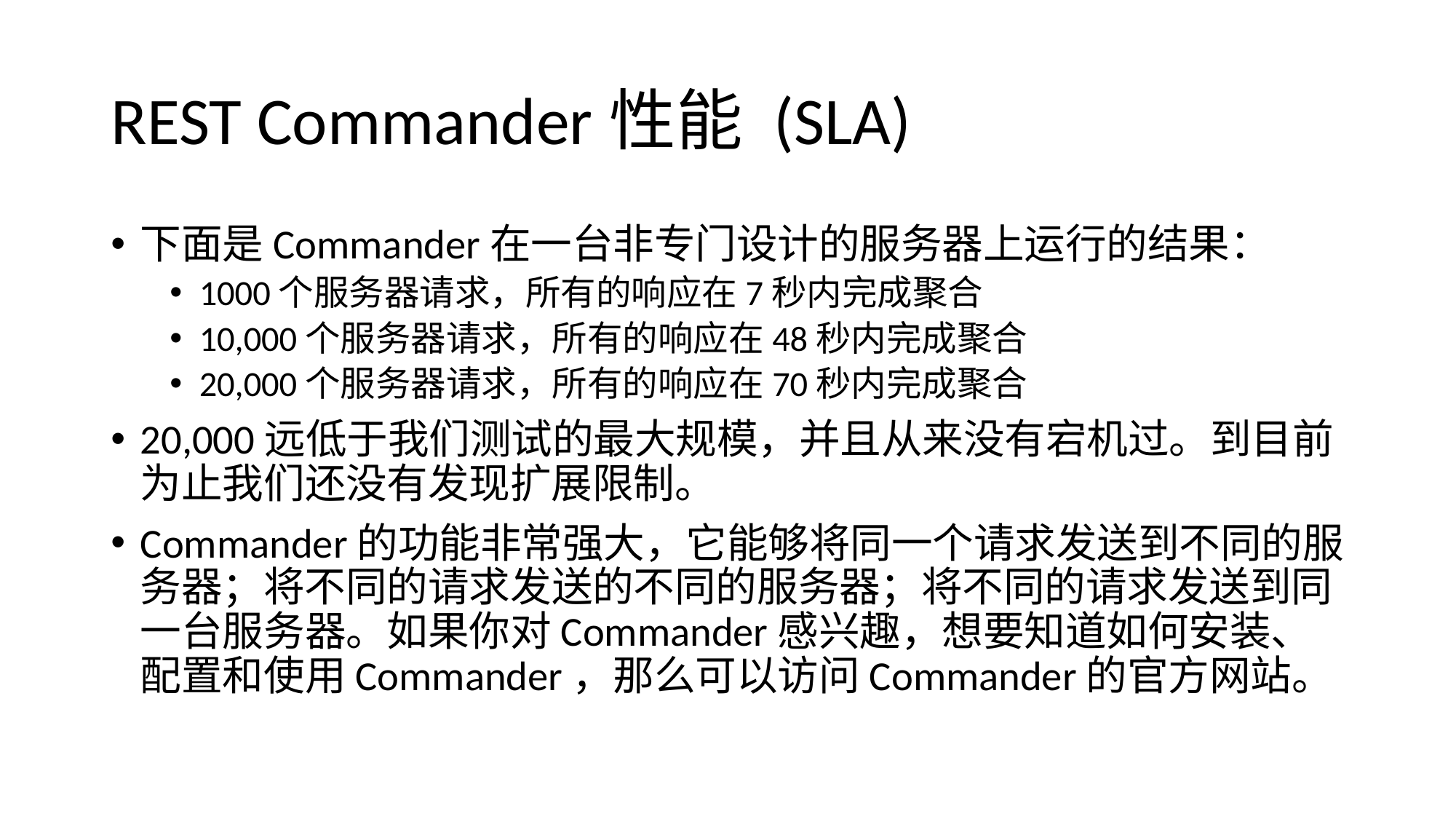

# REST Commander性能 (SLA)
下面是Commander在一台非专门设计的服务器上运行的结果：
1000个服务器请求，所有的响应在7秒内完成聚合
10,000个服务器请求，所有的响应在48秒内完成聚合
20,000个服务器请求，所有的响应在70秒内完成聚合
20,000远低于我们测试的最大规模，并且从来没有宕机过。到目前为止我们还没有发现扩展限制。
Commander的功能非常强大，它能够将同一个请求发送到不同的服务器；将不同的请求发送的不同的服务器；将不同的请求发送到同一台服务器。如果你对Commander感兴趣，想要知道如何安装、配置和使用Commander，那么可以访问Commander的官方网站。